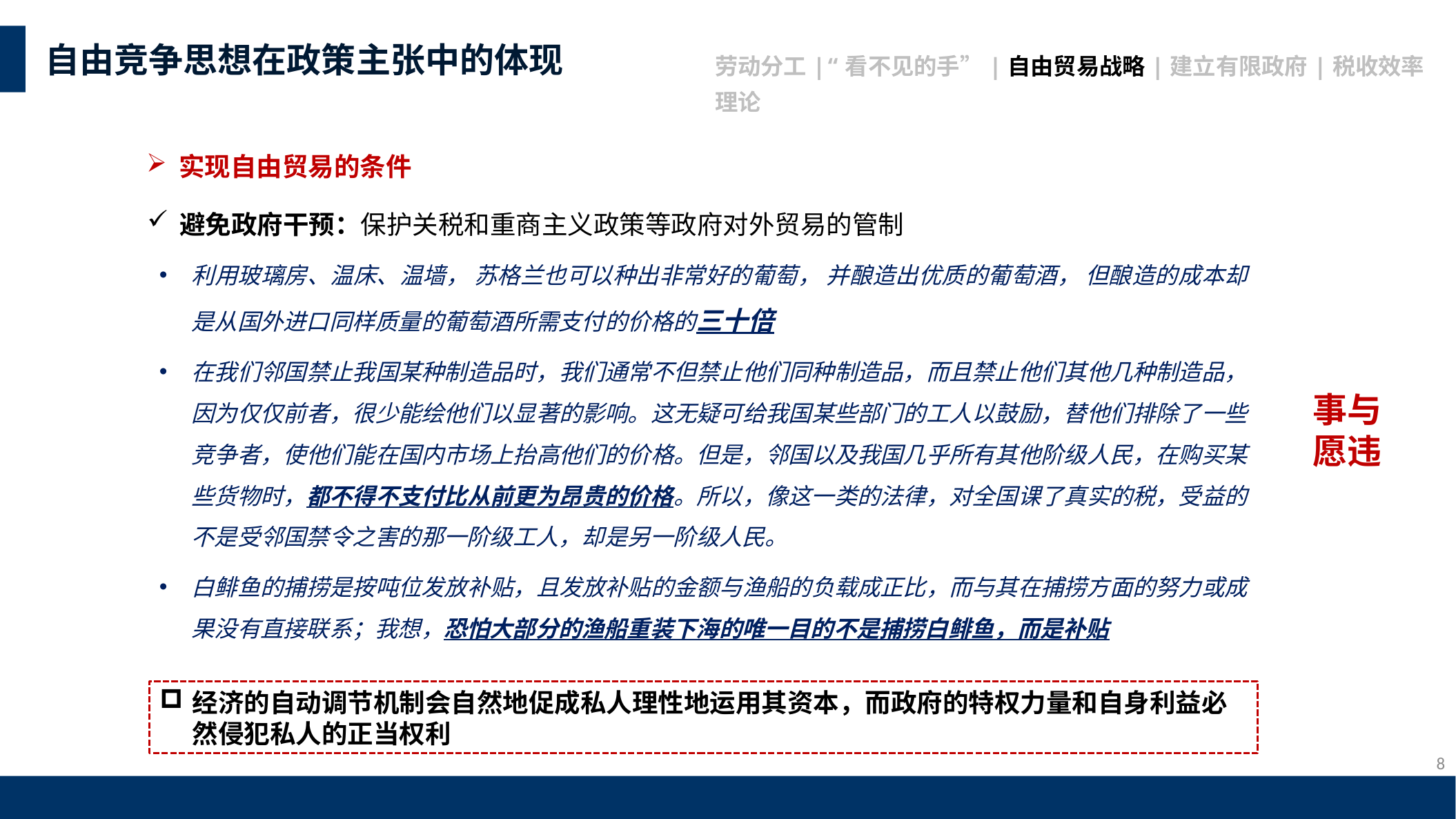

自由竞争思想在政策主张中的体现
劳动分工|“看不见的手”|自由贸易战略|建立有限政府|税收效率理论
实现自由贸易的条件
避免政府干预：保护关税和重商主义政策等政府对外贸易的管制
利用玻璃房、温床、温墙， 苏格兰也可以种出非常好的葡萄， 并酿造出优质的葡萄酒， 但酿造的成本却是从国外进口同样质量的葡萄酒所需支付的价格的三十倍
在我们邻国禁止我国某种制造品时，我们通常不但禁止他们同种制造品，而且禁止他们其他几种制造品，因为仅仅前者，很少能绘他们以显著的影响。这无疑可给我国某些部门的工人以鼓励，替他们排除了一些竞争者，使他们能在国内市场上抬高他们的价格。但是，邻国以及我国几乎所有其他阶级人民，在购买某些货物时，都不得不支付比从前更为昂贵的价格。所以，像这一类的法律，对全国课了真实的税，受益的不是受邻国禁令之害的那一阶级工人，却是另一阶级人民。
白鲱鱼的捕捞是按吨位发放补贴，且发放补贴的金额与渔船的负载成正比，而与其在捕捞方面的努力或成果没有直接联系；我想，恐怕大部分的渔船重装下海的唯一目的不是捕捞白鲱鱼，而是补贴

事与愿违
经济的自动调节机制会自然地促成私人理性地运用其资本，而政府的特权力量和自身利益必然侵犯私人的正当权利
8